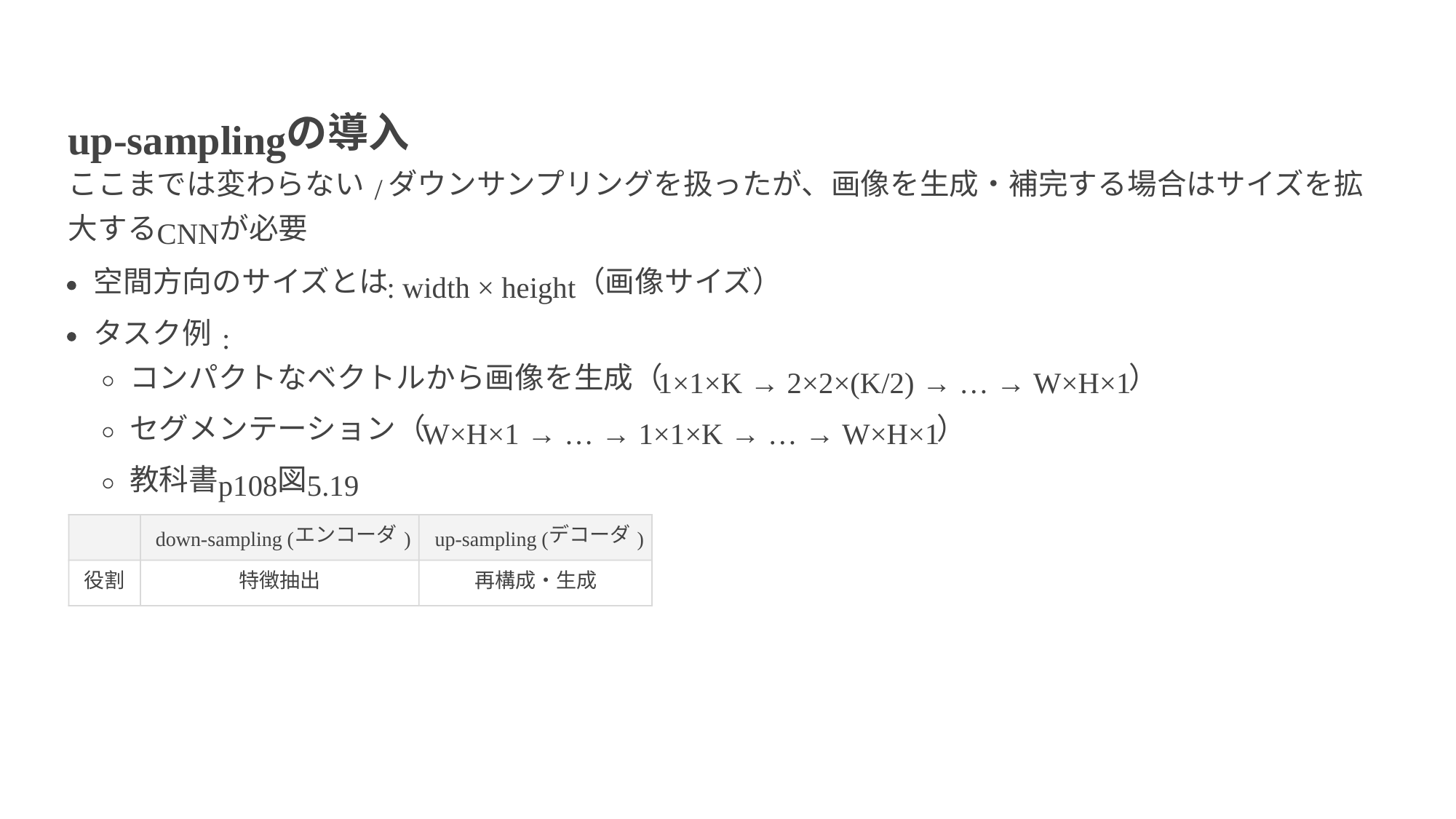

の導⼊
up-sampling
ここまでは変わらない
ダウンサンプリングを扱ったが、画像を⽣成・補完する場合はサイズを拡
 /
⼤する
が必要
CNN
空間⽅向のサイズとは
（画像サイズ）
: width × height

タスク例
:

コンパクトなベクトルから画像を⽣成（
）
1×1×K → 2×2×(K/2) → … → W×H×1

セグメンテーション（
）
W×H×1 → … → 1×1×K → … → W×H×1

教科書
図
p108
5.19

エンコーダ
デコーダ
down-sampling (
)
up-sampling (
)

役割
特徴抽出
再構成・⽣成